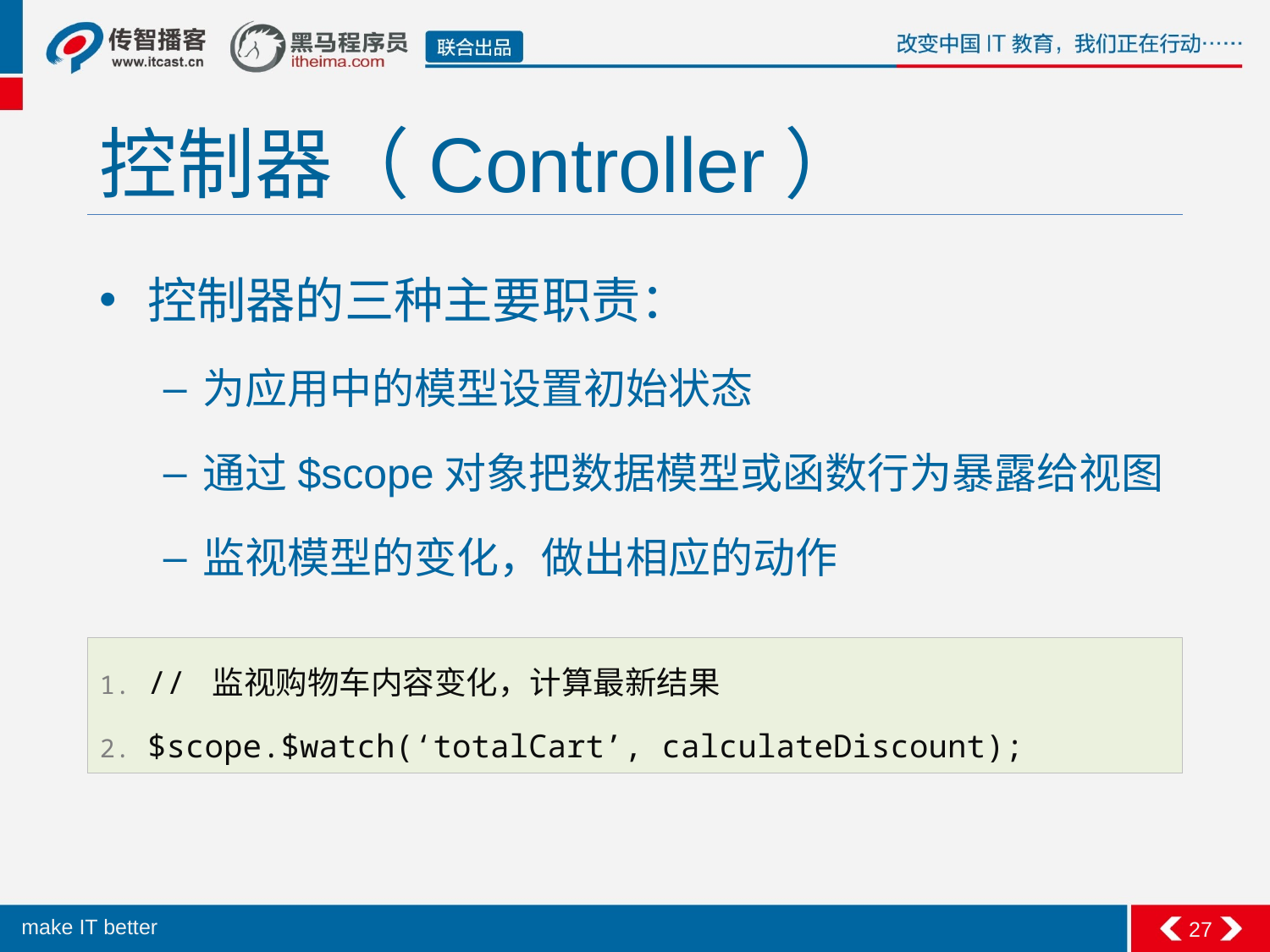

# 控制器（Controller）
控制器的三种主要职责：
为应用中的模型设置初始状态
通过$scope对象把数据模型或函数行为暴露给视图
监视模型的变化，做出相应的动作
// 监视购物车内容变化，计算最新结果
$scope.$watch(‘totalCart’, calculateDiscount);
27

make IT better